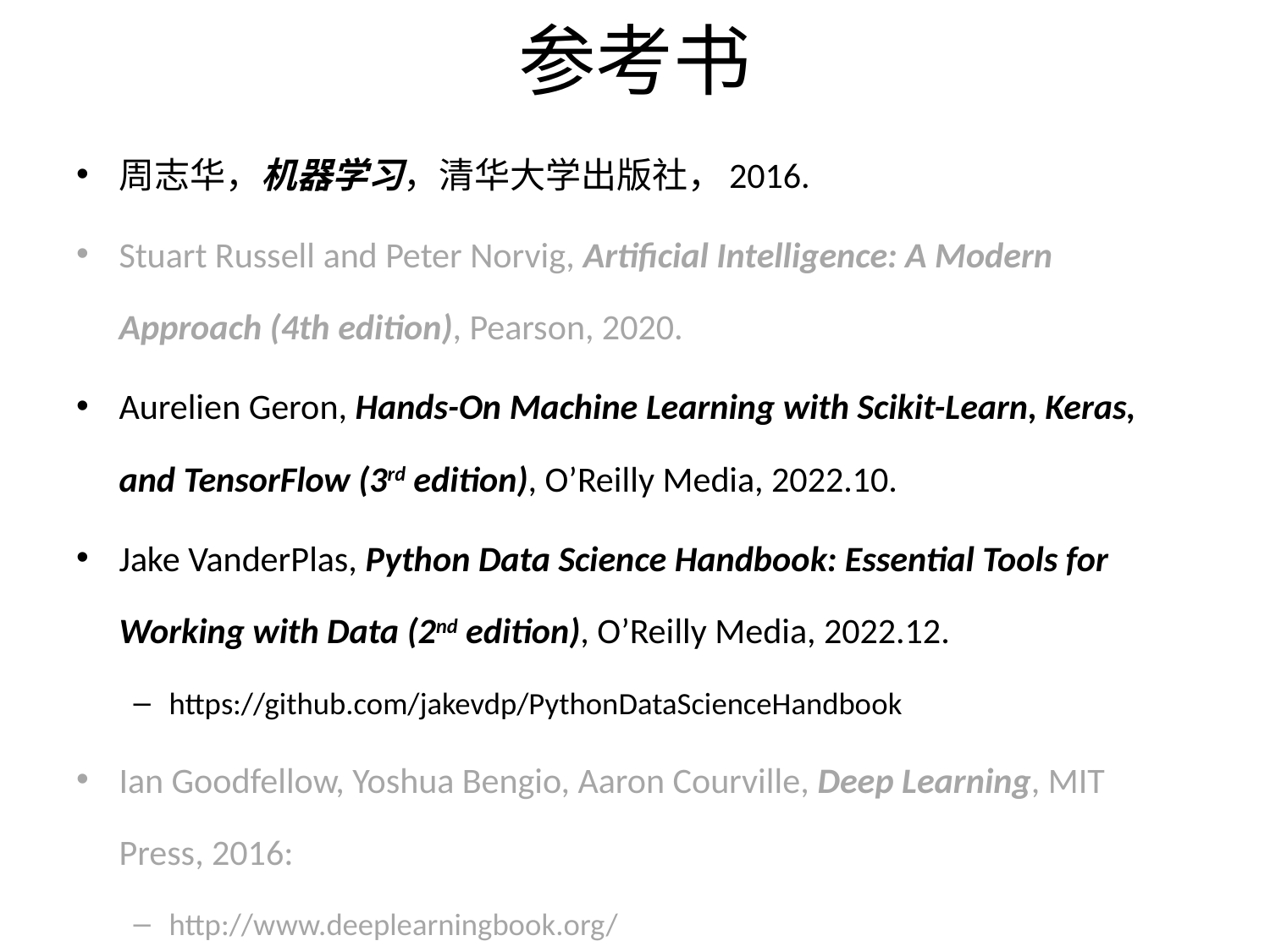

# 参考书
周志华，机器学习，清华大学出版社，2016.
Stuart Russell and Peter Norvig, Artificial Intelligence: A Modern Approach (4th edition), Pearson, 2020.
Aurelien Geron, Hands-On Machine Learning with Scikit-Learn, Keras, and TensorFlow (3rd edition), O’Reilly Media, 2022.10.
Jake VanderPlas, Python Data Science Handbook: Essential Tools for Working with Data (2nd edition), O’Reilly Media, 2022.12.
https://github.com/jakevdp/PythonDataScienceHandbook
Ian Goodfellow, Yoshua Bengio, Aaron Courville, Deep Learning, MIT Press, 2016:
http://www.deeplearningbook.org/